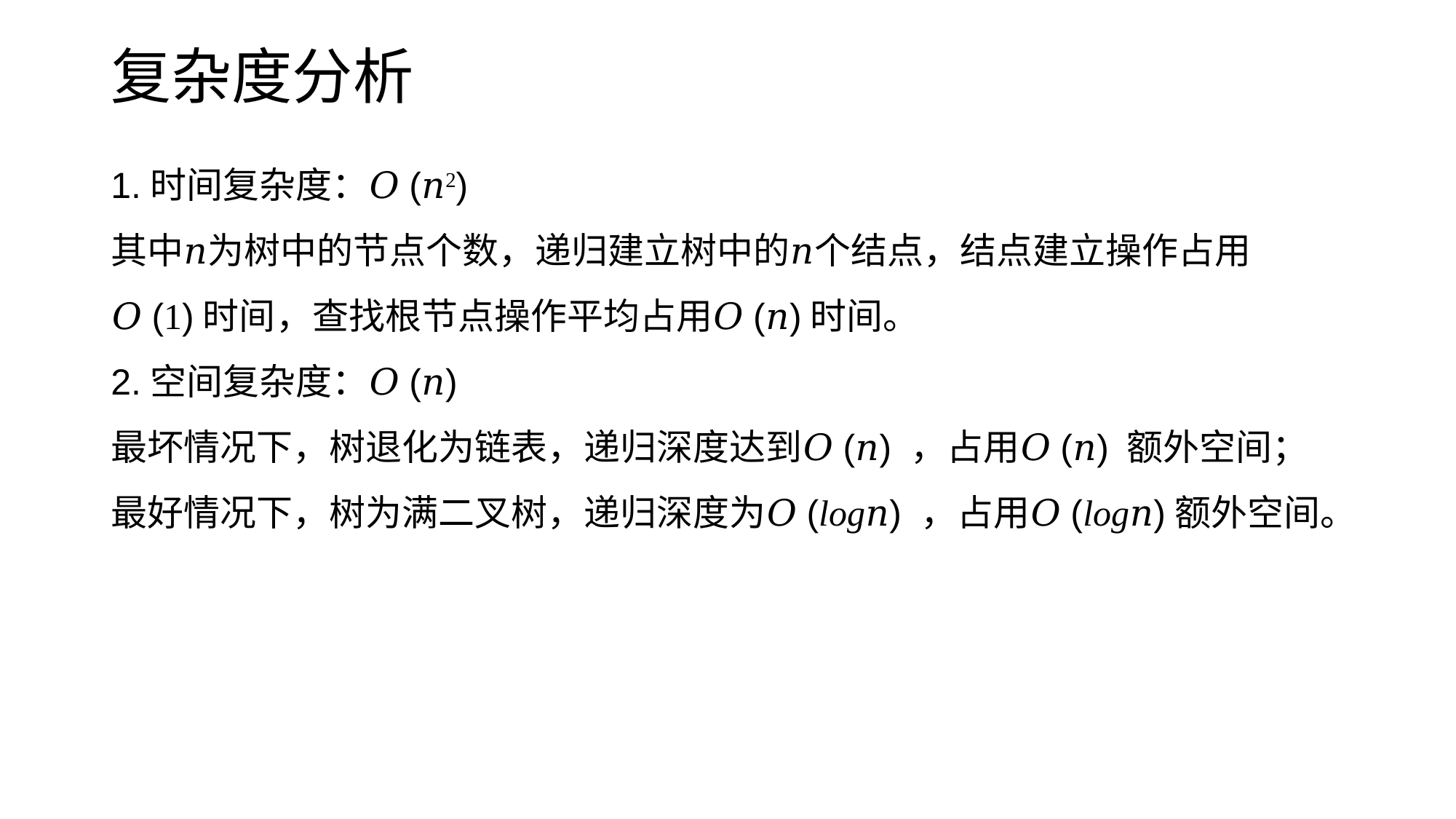

# 复杂度分析
1.时间复杂度：𝑂(𝑛2)
其中𝑛为树中的节点个数，递归建立树中的𝑛个结点，结点建立操作占用𝑂(1)时间，查找根节点操作平均占用𝑂(𝑛)时间。
2.空间复杂度：𝑂(𝑛)
最坏情况下，树退化为链表，递归深度达到𝑂(𝑛) ，占用𝑂(𝑛) 额外空间；最好情况下，树为满二叉树，递归深度为𝑂(log𝑛) ，占用𝑂(log𝑛)额外空间。